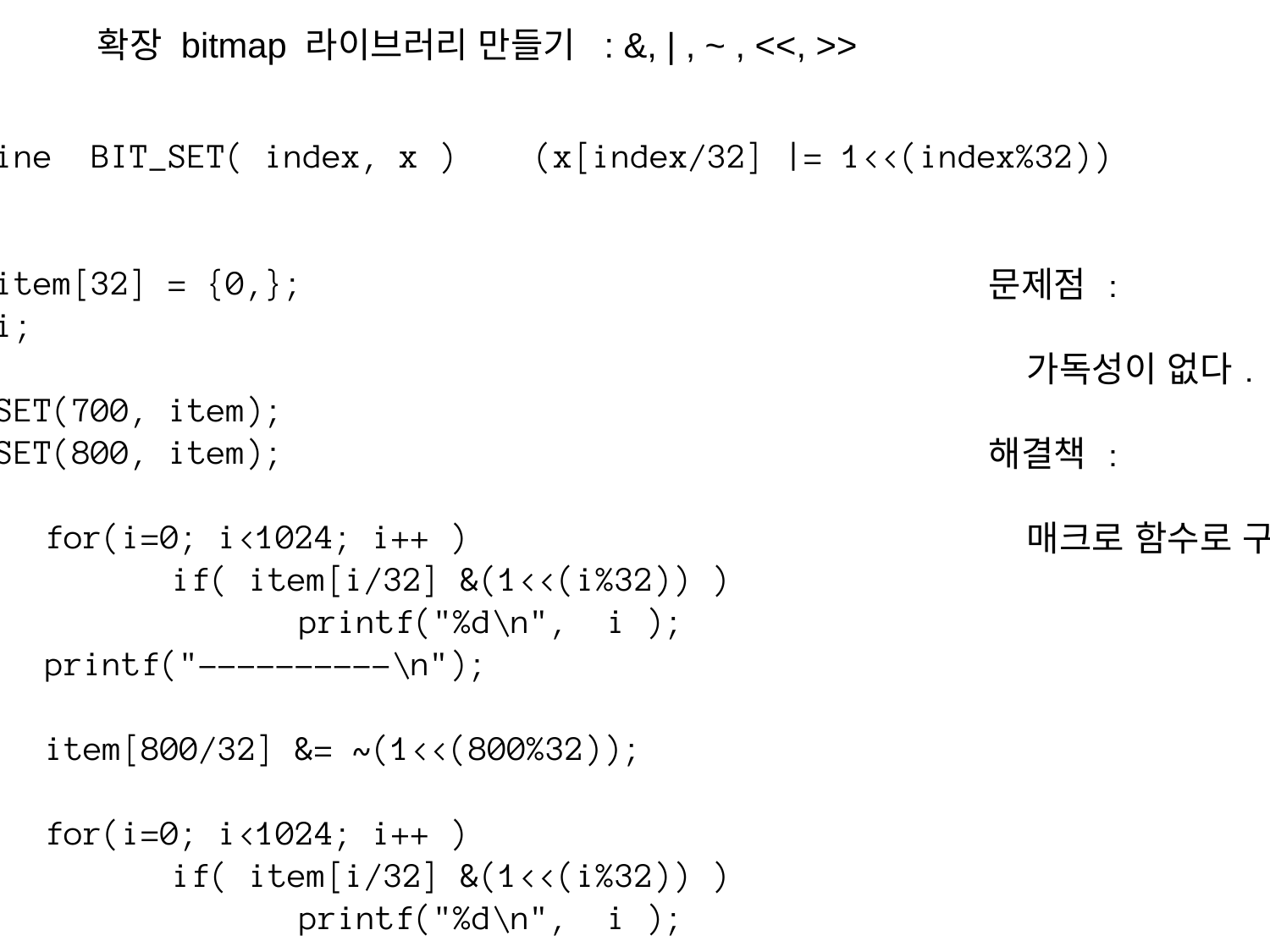

확장 bitmap 라이브러리 만들기  : &, | , ~ , <<, >>
#define  BIT_SET( index, x )    (x[index/32] |= 1<<(index%32))

int item[32] = {0,};
int i;

BIT_SET(700, item);
BIT_SET(800, item);

	for(i=0; i<1024; i++ )
		if( item[i/32] &(1<<(i%32)) )
			printf("%d\n",  i );
	printf("----------\n");

	item[800/32] &= ~(1<<(800%32));

	for(i=0; i<1024; i++ )
		if( item[i/32] &(1<<(i%32)) )
			printf("%d\n",  i );
문제점 :

   가독성이 없다.

해결책 :

   매크로 함수로 구현하자.